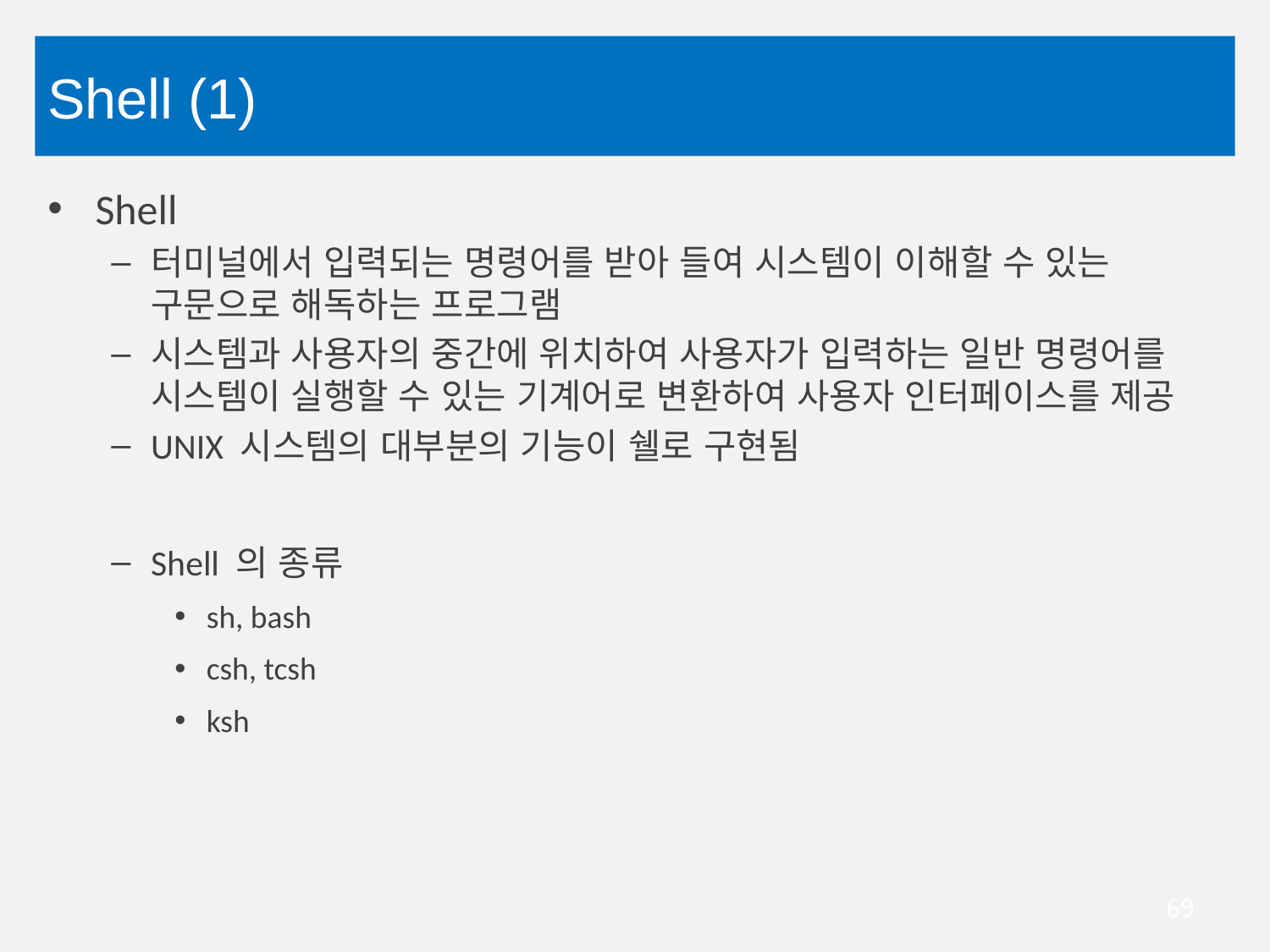

# Shell (1)
Shell
터미널에서 입력되는 명령어를 받아 들여 시스템이 이해할 수 있는 구문으로 해독하는 프로그램
시스템과 사용자의 중간에 위치하여 사용자가 입력하는 일반 명령어를 시스템이 실행할 수 있는 기계어로 변환하여 사용자 인터페이스를 제공
UNIX 시스템의 대부분의 기능이 쉘로 구현됨

Shell 의 종류
sh, bash
csh, tcsh
ksh
69